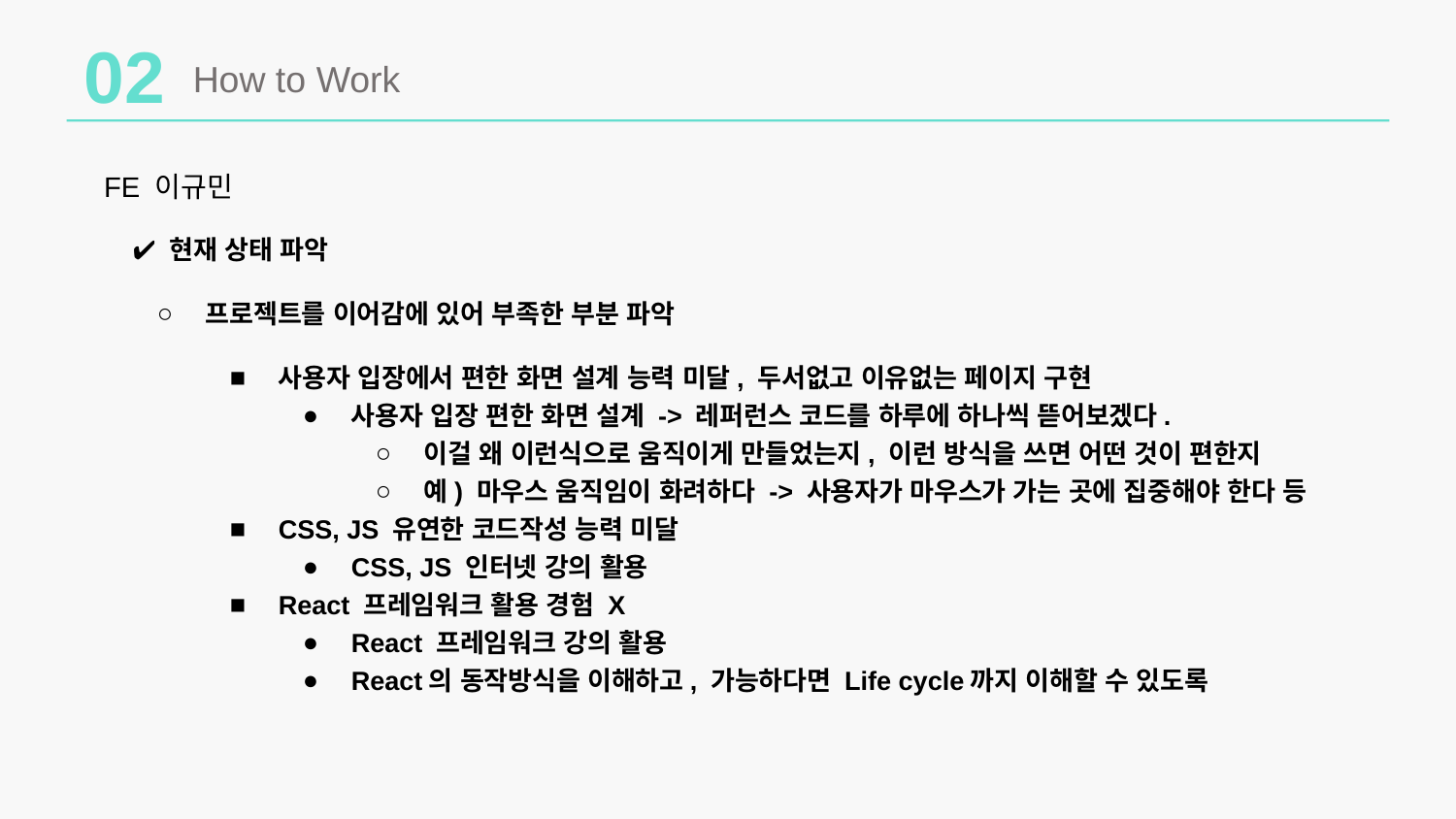

02
How to Work

FE 이규민
✔️ 현재 상태 파악
프로젝트를 이어감에 있어 부족한 부분 파악
사용자 입장에서 편한 화면 설계 능력 미달, 두서없고 이유없는 페이지 구현
사용자 입장 편한 화면 설계 -> 레퍼런스 코드를 하루에 하나씩 뜯어보겠다.
이걸 왜 이런식으로 움직이게 만들었는지, 이런 방식을 쓰면 어떤 것이 편한지
예) 마우스 움직임이 화려하다 -> 사용자가 마우스가 가는 곳에 집중해야 한다 등
CSS, JS 유연한 코드작성 능력 미달
CSS, JS 인터넷 강의 활용
React 프레임워크 활용 경험 X
React 프레임워크 강의 활용
React의 동작방식을 이해하고, 가능하다면 Life cycle까지 이해할 수 있도록